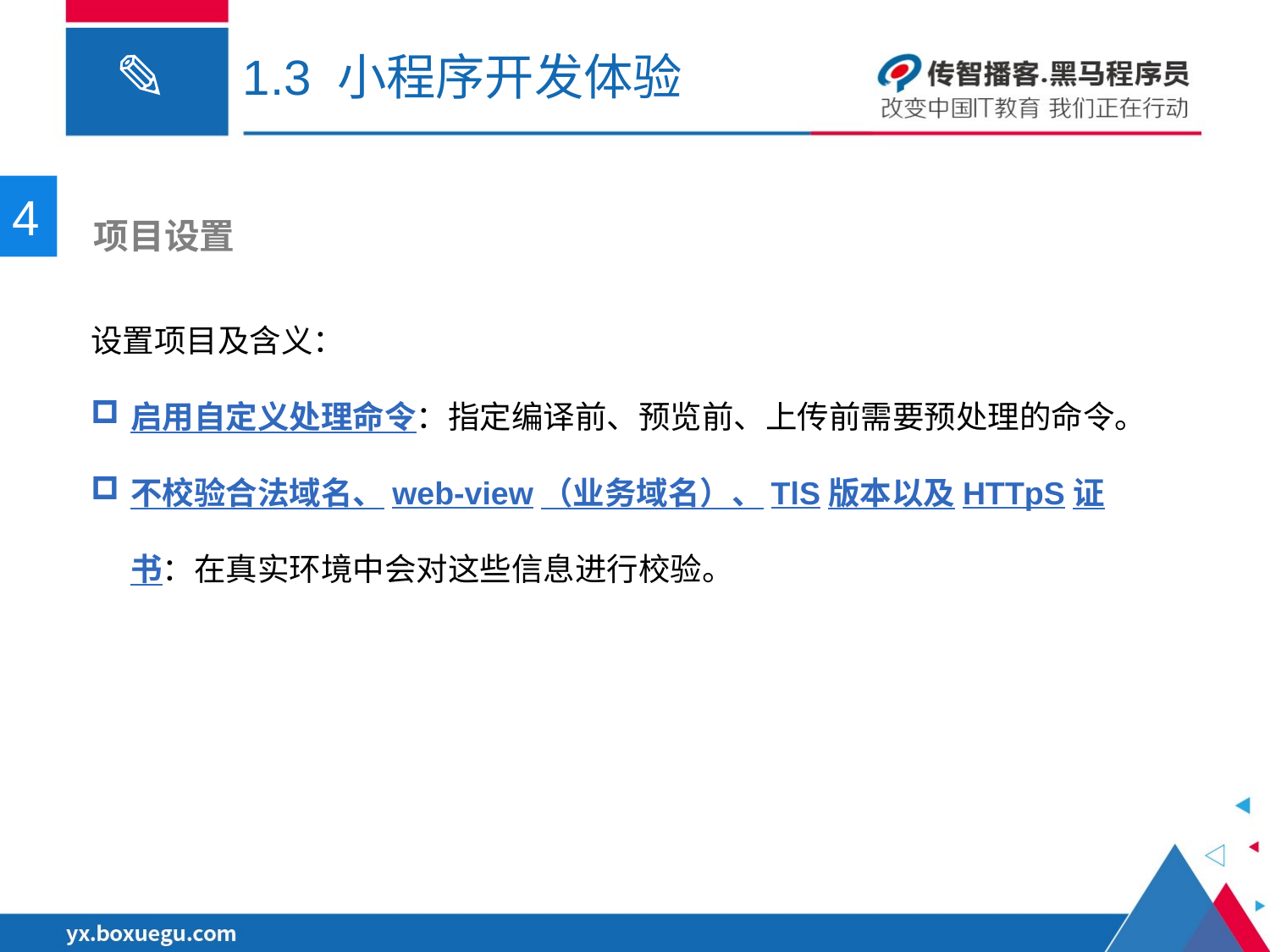

# 1.3 小程序开发体验

4
  项目设置
设置项目及含义：
启用自定义处理命令：指定编译前、预览前、上传前需要预处理的命令。
不校验合法域名、web-view（业务域名）、TlS版本以及HTTpS证书：在真实环境中会对这些信息进行校验。